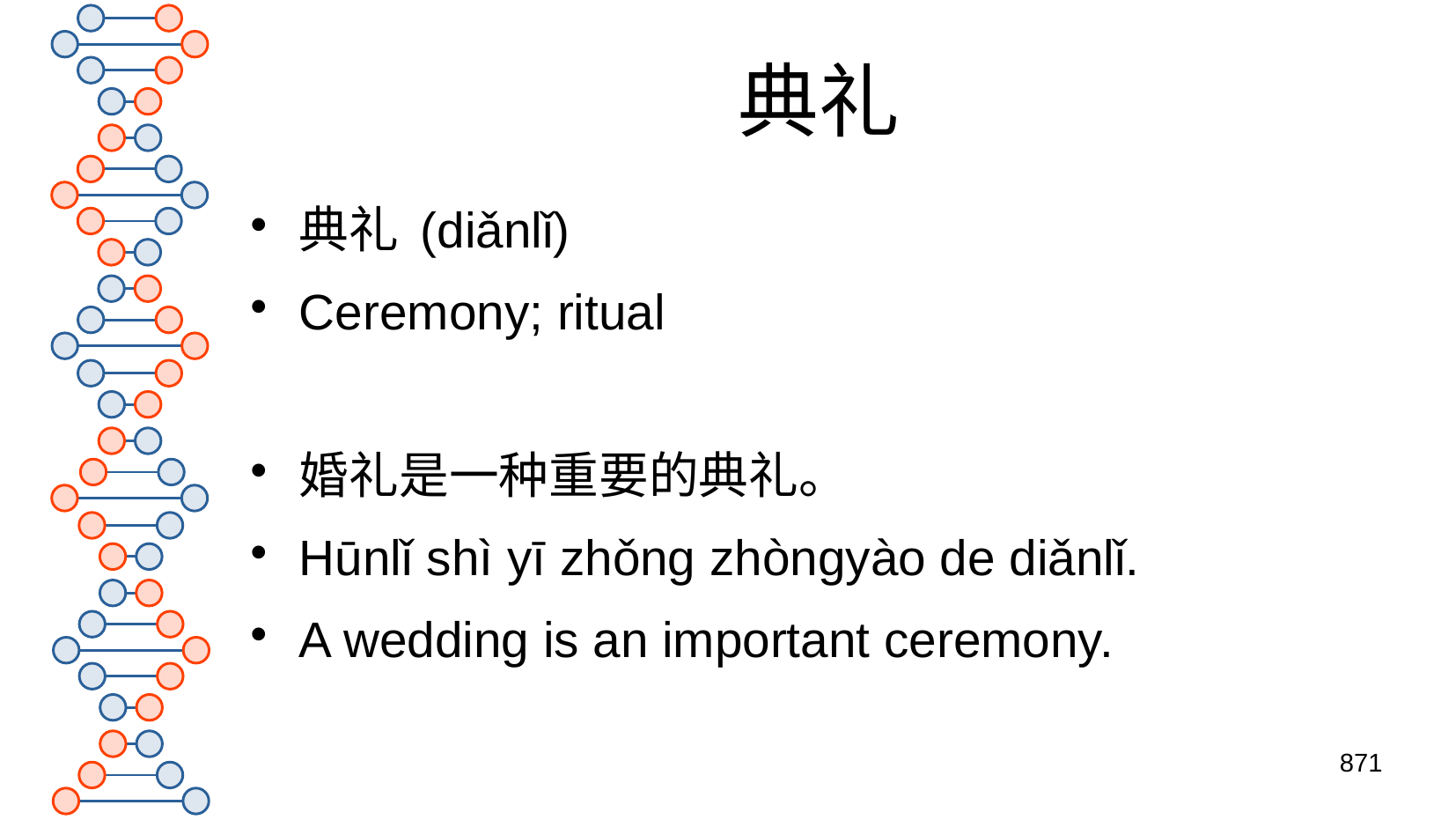

# 典礼
典礼 (diǎnlǐ)
Ceremony; ritual

婚礼是一种重要的典礼。
Hūnlǐ shì yī zhǒng zhòngyào de diǎnlǐ.
A wedding is an important ceremony.

871